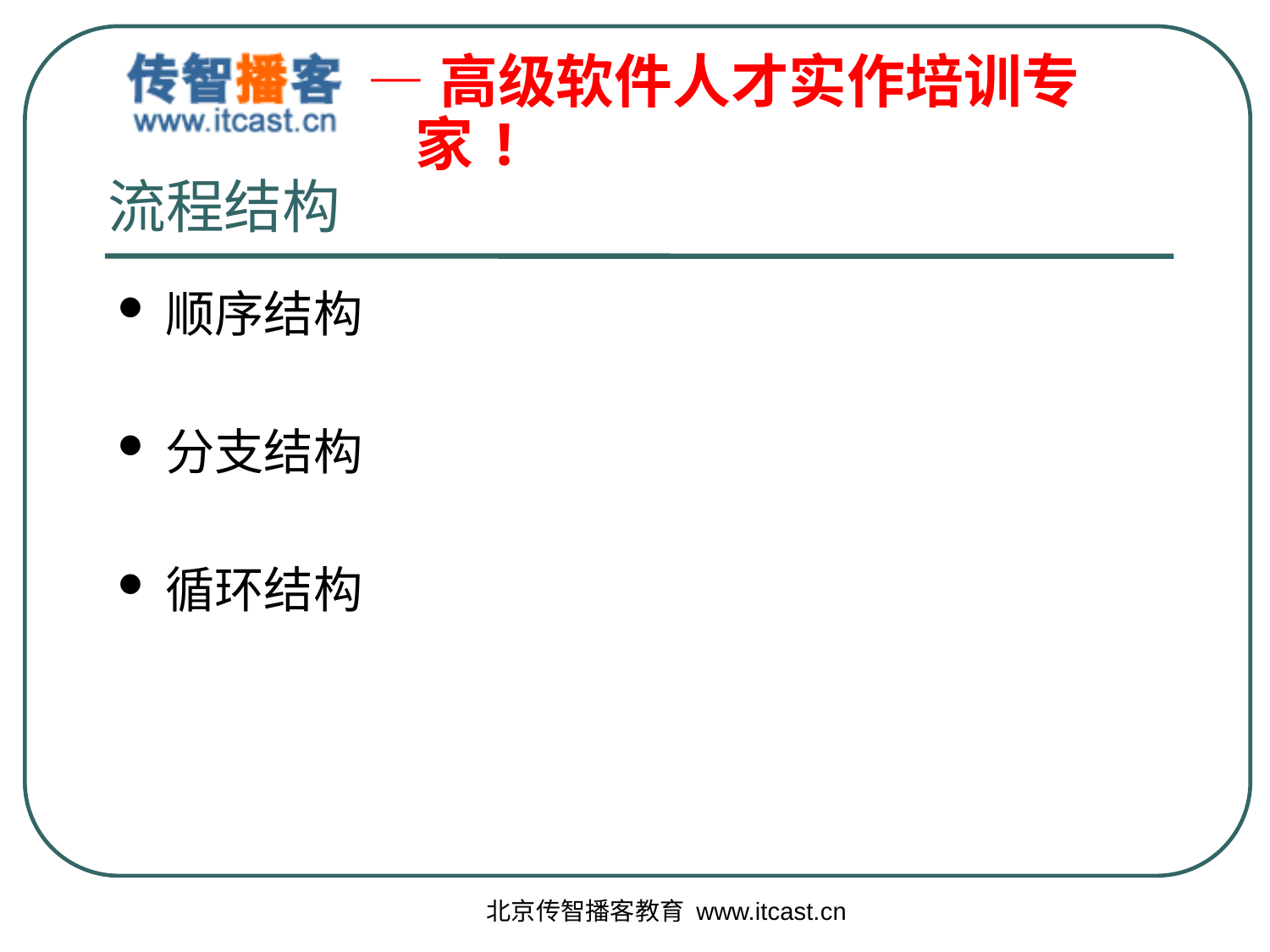

# 流程结构
顺序结构

分支结构

循环结构
北京传智播客教育 www.itcast.cn